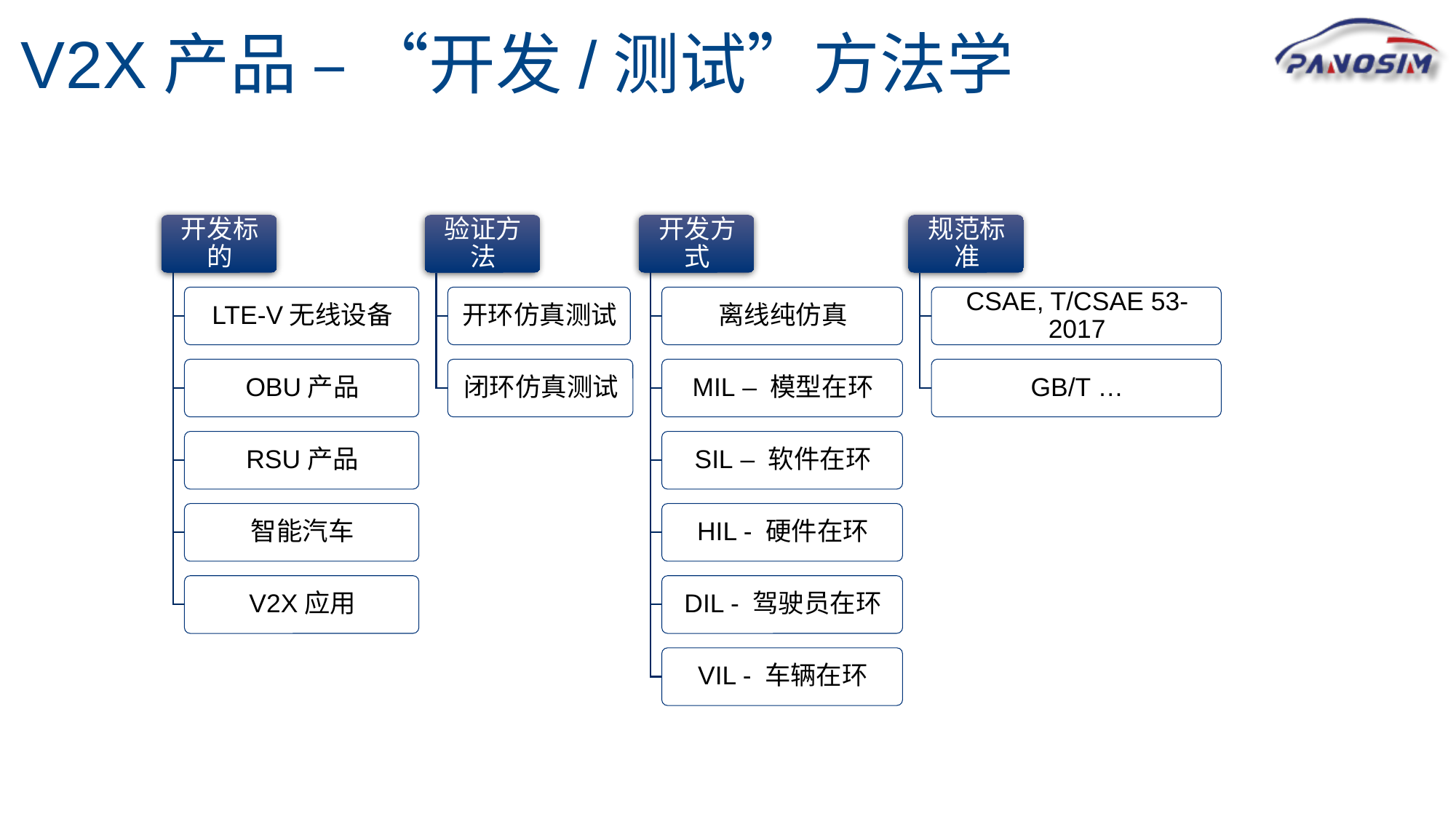

V2X产品 – “开发/测试”方法学
开发标的
LTE-V无线设备
OBU产品
RSU产品
智能汽车
V2X应用
验证方法
开环仿真测试
闭环仿真测试
开发方式
离线纯仿真
MIL – 模型在环
SIL – 软件在环
HIL - 硬件在环
DIL - 驾驶员在环
VIL - 车辆在环
规范标准
CSAE, T/CSAE 53-2017
GB/T …